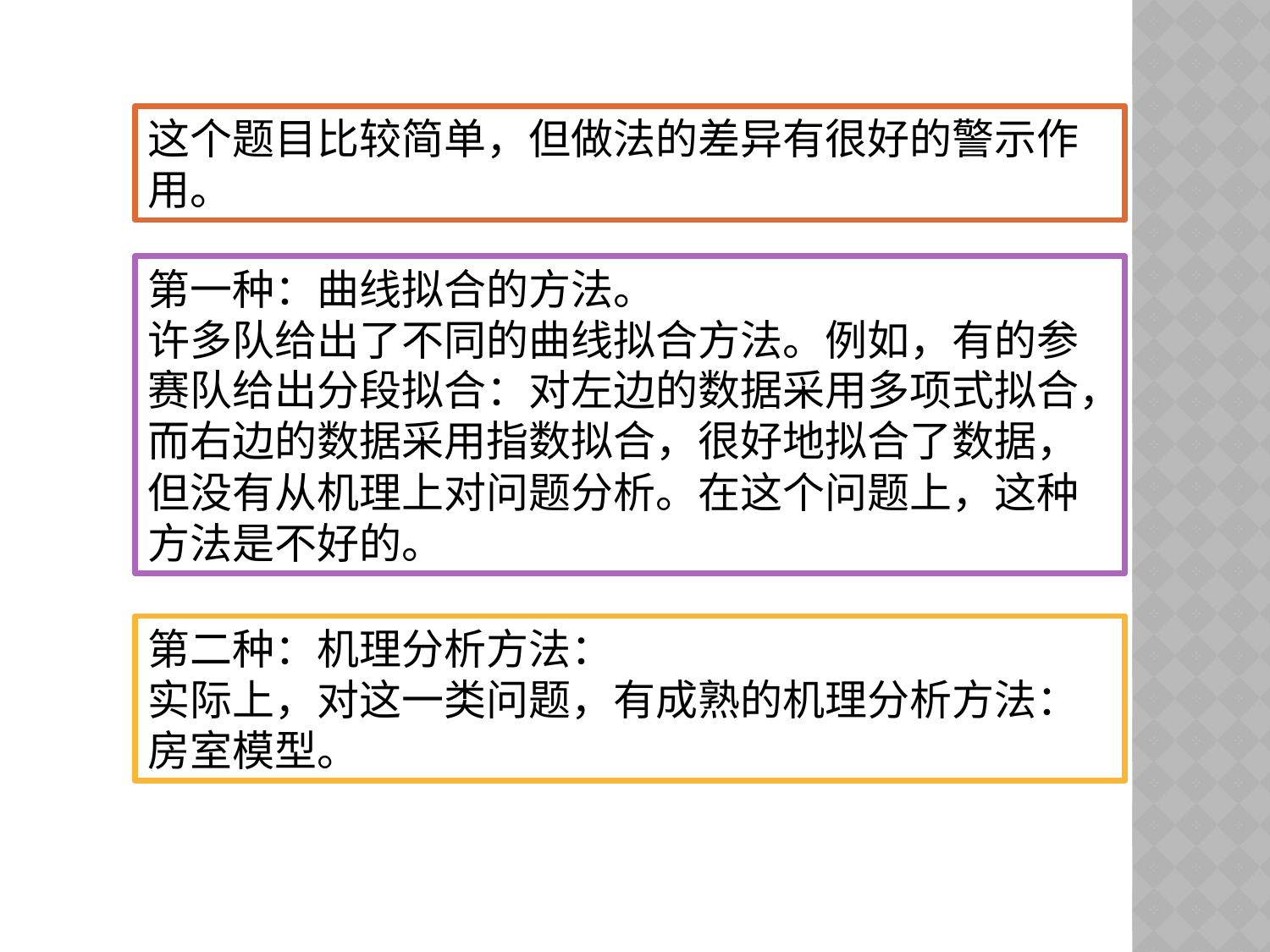

这个题目比较简单，但做法的差异有很好的警示作用。
第一种：曲线拟合的方法。
许多队给出了不同的曲线拟合方法。例如，有的参赛队给出分段拟合：对左边的数据采用多项式拟合，而右边的数据采用指数拟合，很好地拟合了数据，但没有从机理上对问题分析。在这个问题上，这种方法是不好的。
第二种：机理分析方法：
实际上，对这一类问题，有成熟的机理分析方法：房室模型。